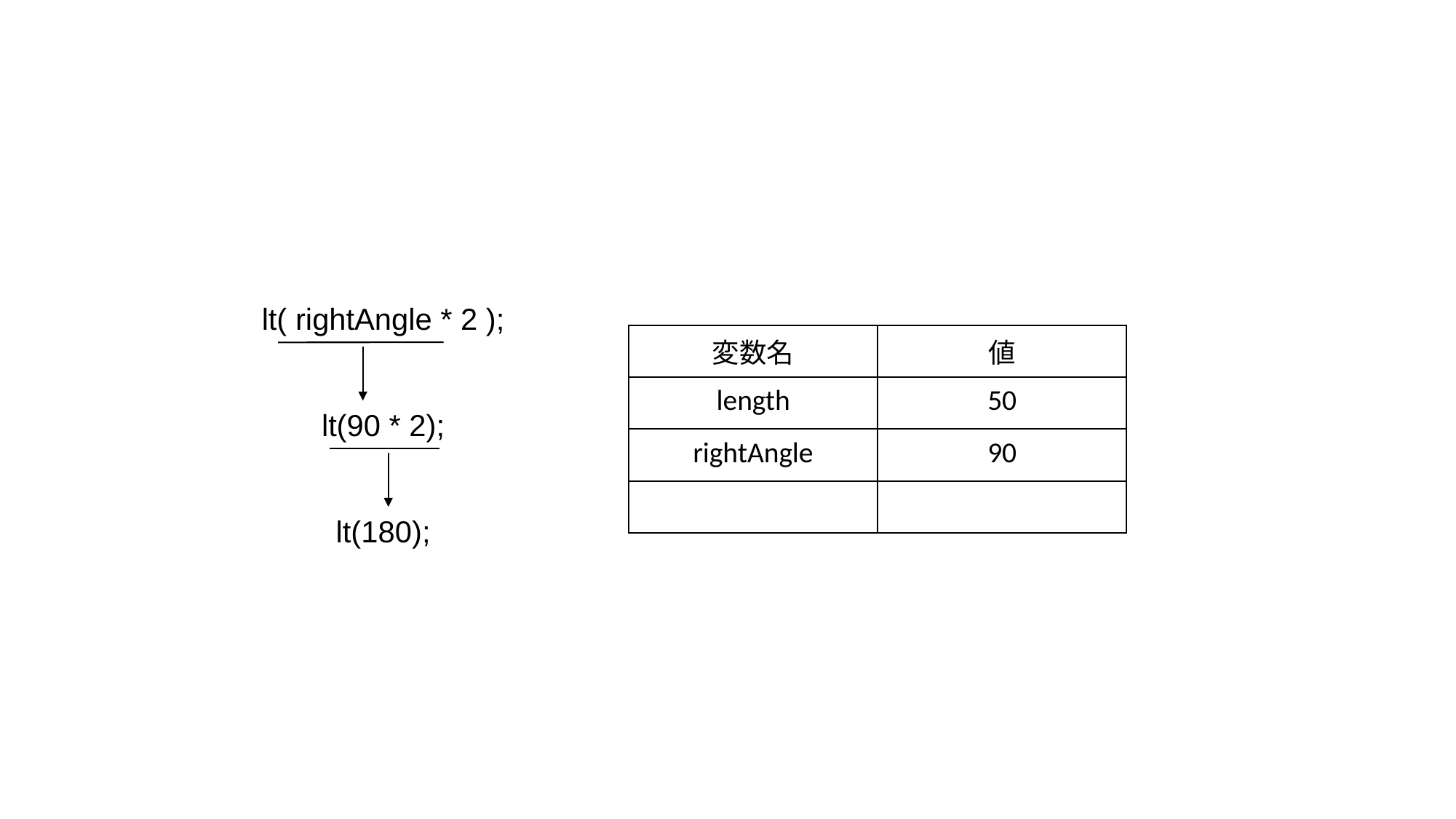

#
lt( rightAngle * 2 );
| 変数名 | 値 |
| --- | --- |
| length | 50 |
| rightAngle | 90 |
|  |  |
lt(90 * 2);
lt(180);